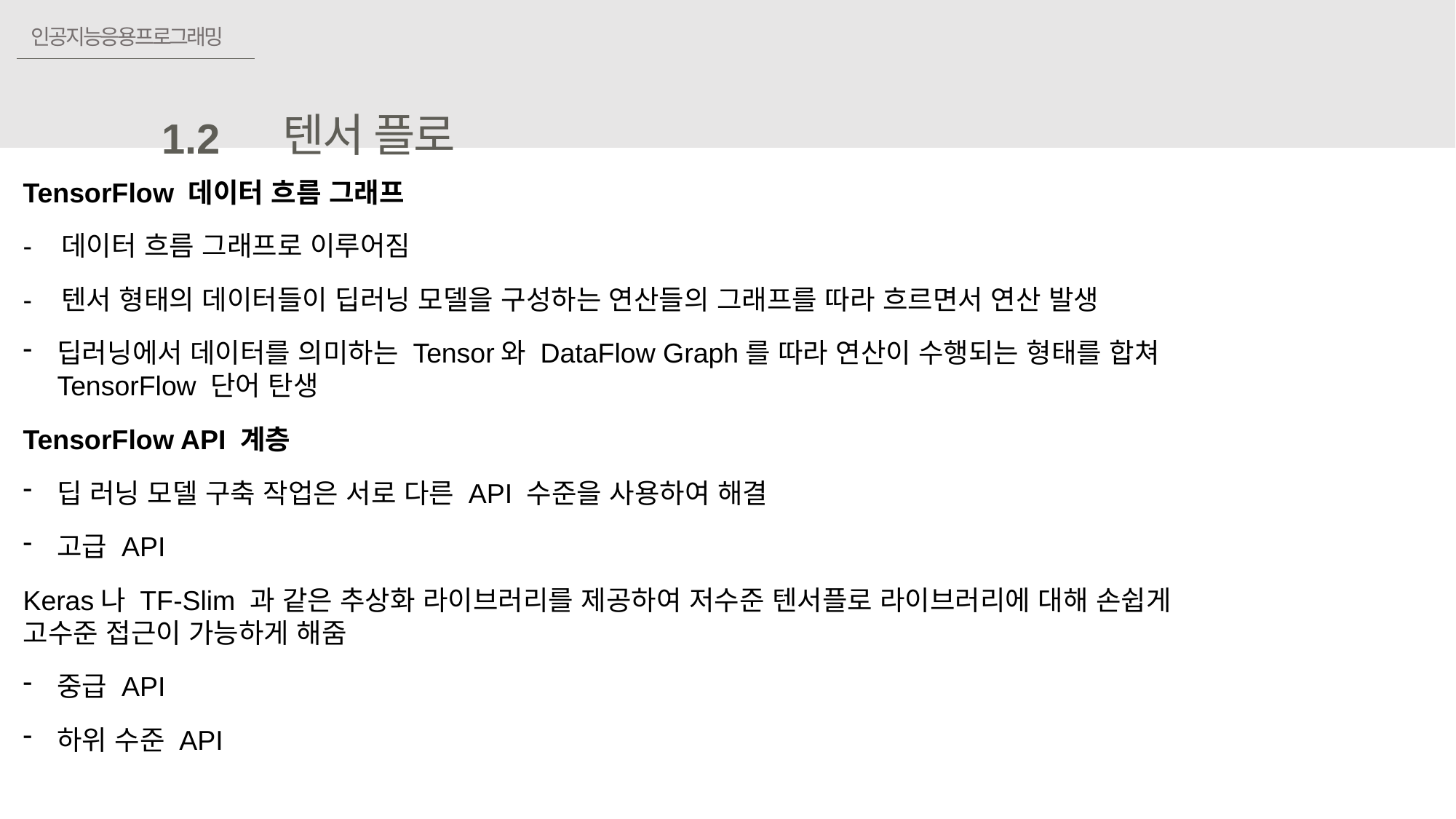

인공지능응용프로그래밍
# 1.2	텐서 플로
TensorFlow 데이터 흐름 그래프
-   데이터 흐름 그래프로 이루어짐
-   텐서 형태의 데이터들이 딥러닝 모델을 구성하는 연산들의 그래프를 따라 흐르면서 연산 발생
딥러닝에서 데이터를 의미하는 Tensor와 DataFlow Graph를 따라 연산이 수행되는 형태를 합쳐 TensorFlow 단어 탄생
TensorFlow API 계층
딥 러닝 모델 구축 작업은 서로 다른 API 수준을 사용하여 해결
고급 API
Keras나 TF-Slim 과 같은 추상화 라이브러리를 제공하여 저수준 텐서플로 라이브러리에 대해 손쉽게 고수준 접근이 가능하게 해줌
중급 API
하위 수준 API